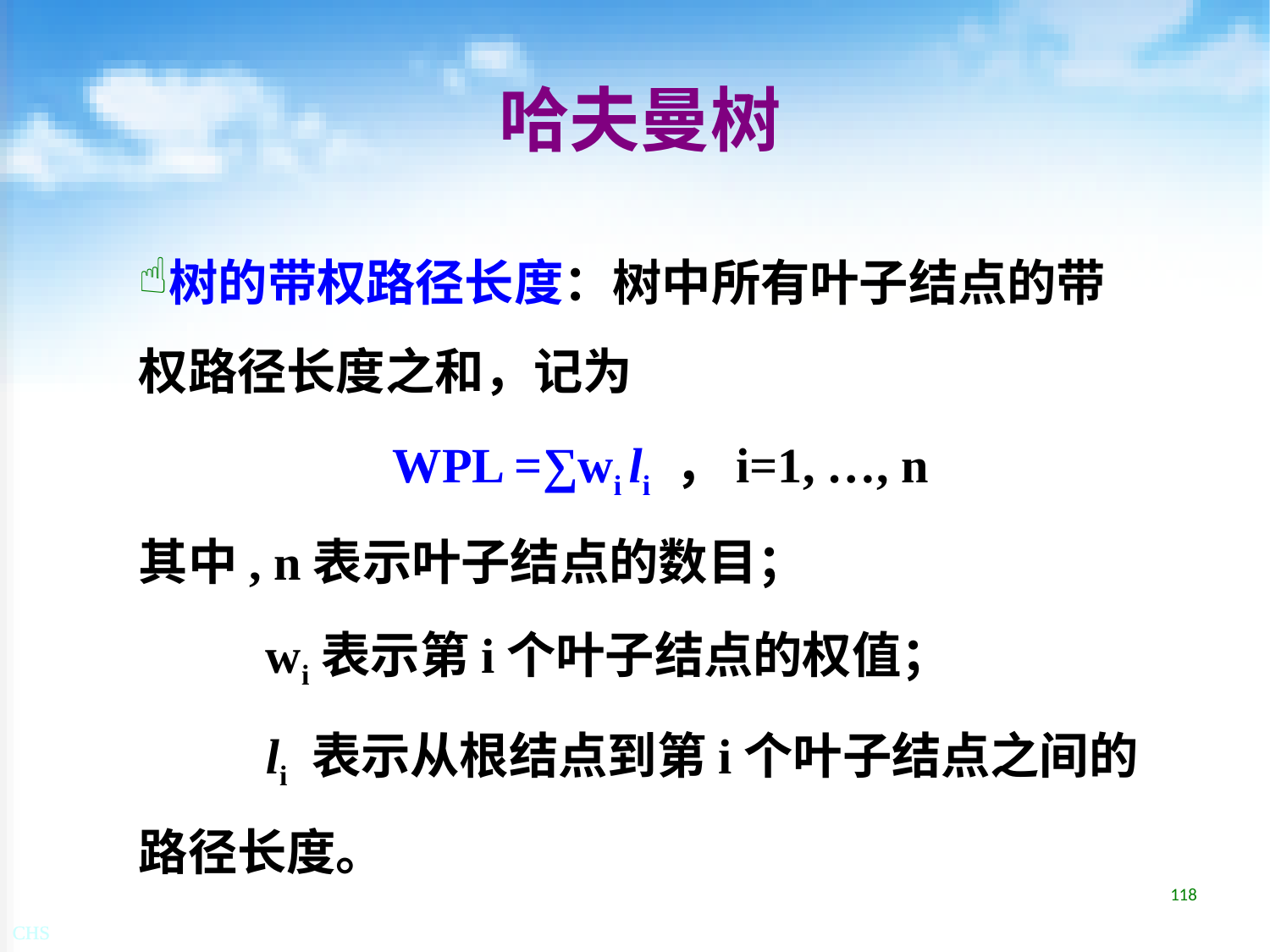

# 哈夫曼树
树的带权路径长度：树中所有叶子结点的带权路径长度之和，记为
		WPL =∑wi li ，i=1, …, n
其中, n表示叶子结点的数目；
	wi表示第i个叶子结点的权值；
	li 表示从根结点到第i个叶子结点之间的路径长度。
118